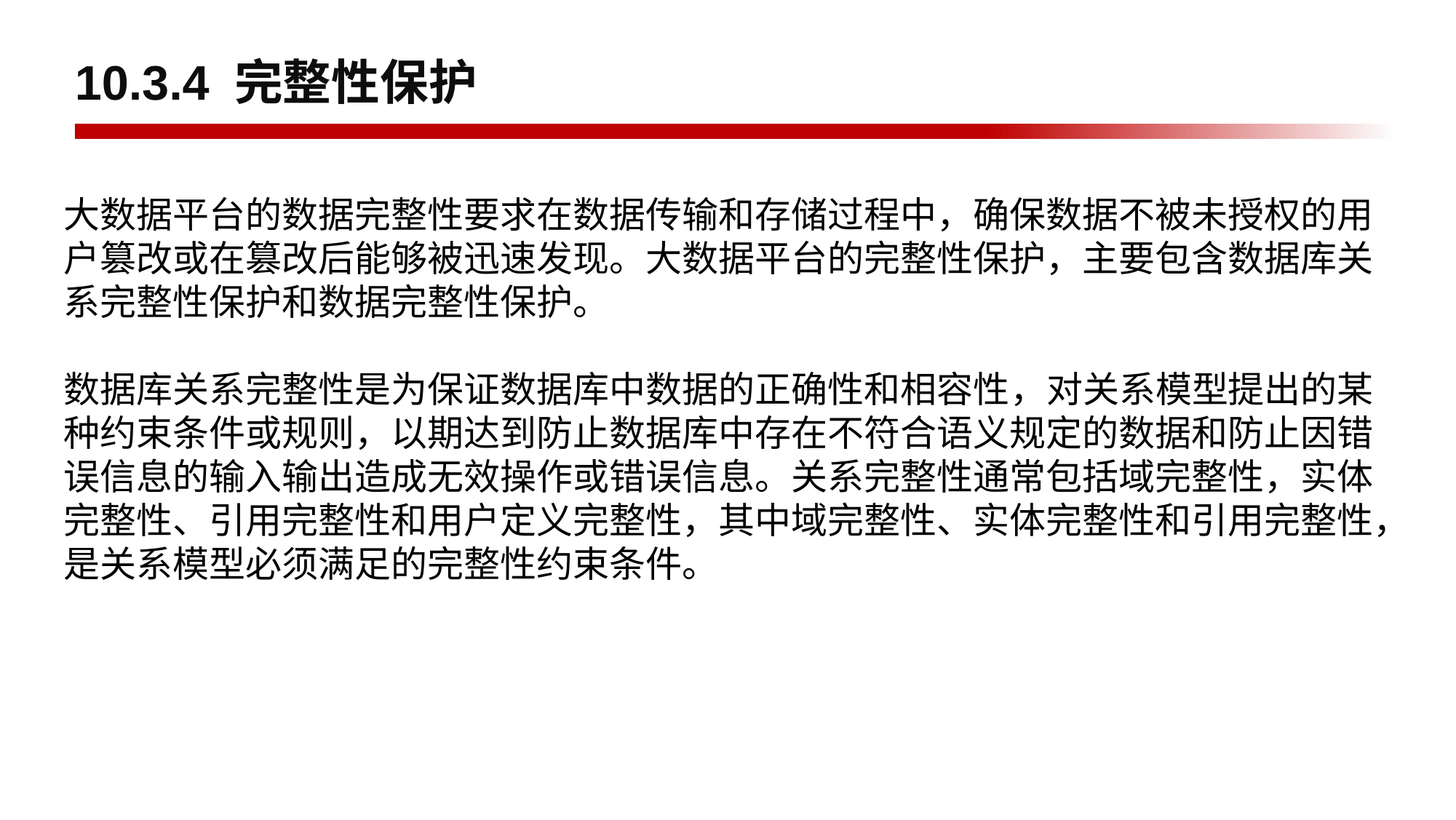

# 10.3.4 完整性保护

大数据平台的数据完整性要求在数据传输和存储过程中，确保数据不被未授权的用户篡改或在篡改后能够被迅速发现。大数据平台的完整性保护，主要包含数据库关系完整性保护和数据完整性保护。

数据库关系完整性是为保证数据库中数据的正确性和相容性，对关系模型提出的某种约束条件或规则，以期达到防止数据库中存在不符合语义规定的数据和防止因错误信息的输入输出造成无效操作或错误信息。关系完整性通常包括域完整性，实体完整性、引用完整性和用户定义完整性，其中域完整性、实体完整性和引用完整性，是关系模型必须满足的完整性约束条件。